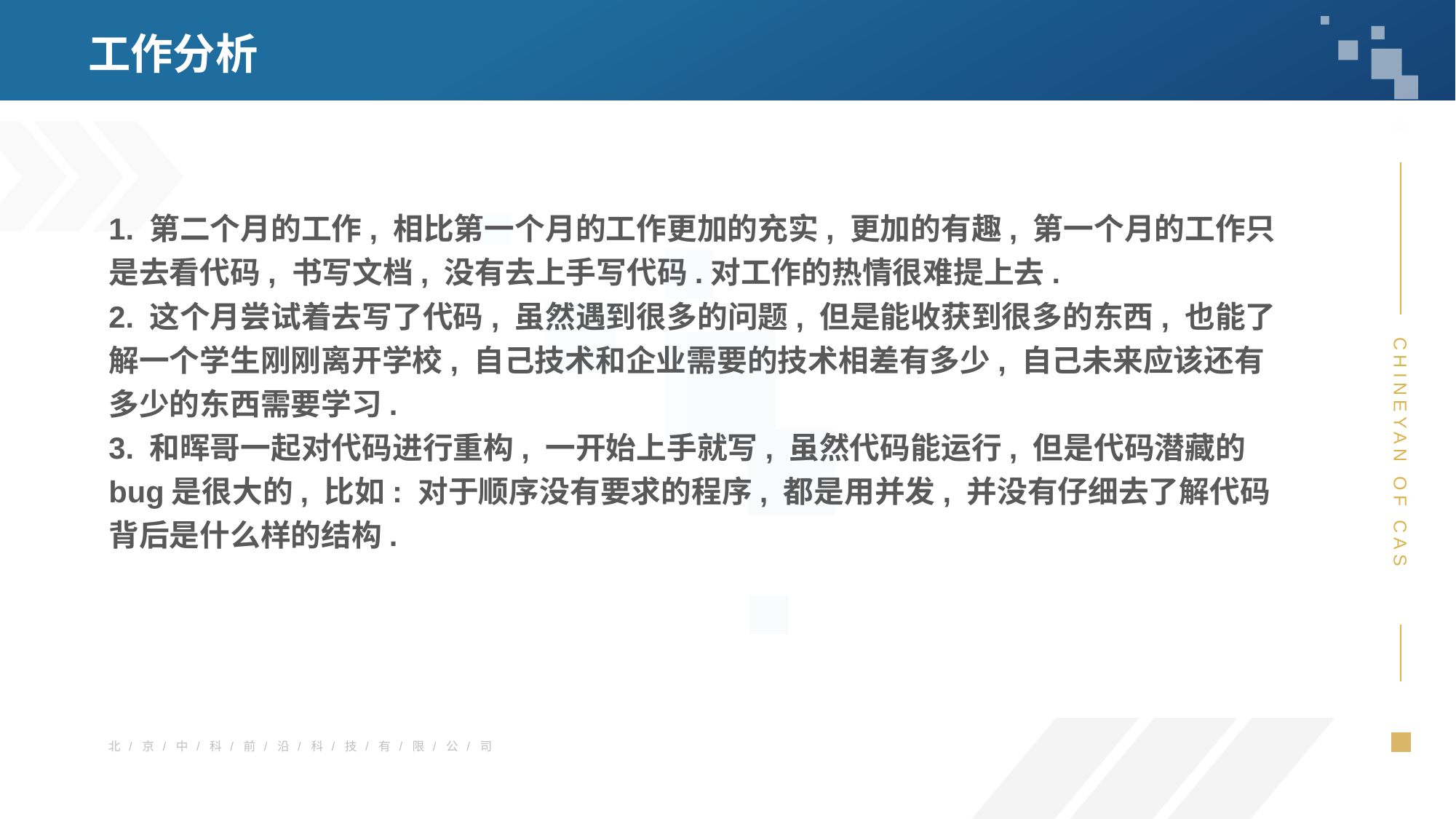

工作分析

1. 第二个月的工作, 相比第一个月的工作更加的充实, 更加的有趣, 第一个月的工作只是去看代码, 书写文档, 没有去上手写代码.对工作的热情很难提上去.
2. 这个月尝试着去写了代码, 虽然遇到很多的问题, 但是能收获到很多的东西, 也能了解一个学生刚刚离开学校, 自己技术和企业需要的技术相差有多少, 自己未来应该还有多少的东西需要学习.
3. 和晖哥一起对代码进行重构, 一开始上手就写, 虽然代码能运行, 但是代码潜藏的bug是很大的, 比如: 对于顺序没有要求的程序, 都是用并发, 并没有仔细去了解代码背后是什么样的结构.